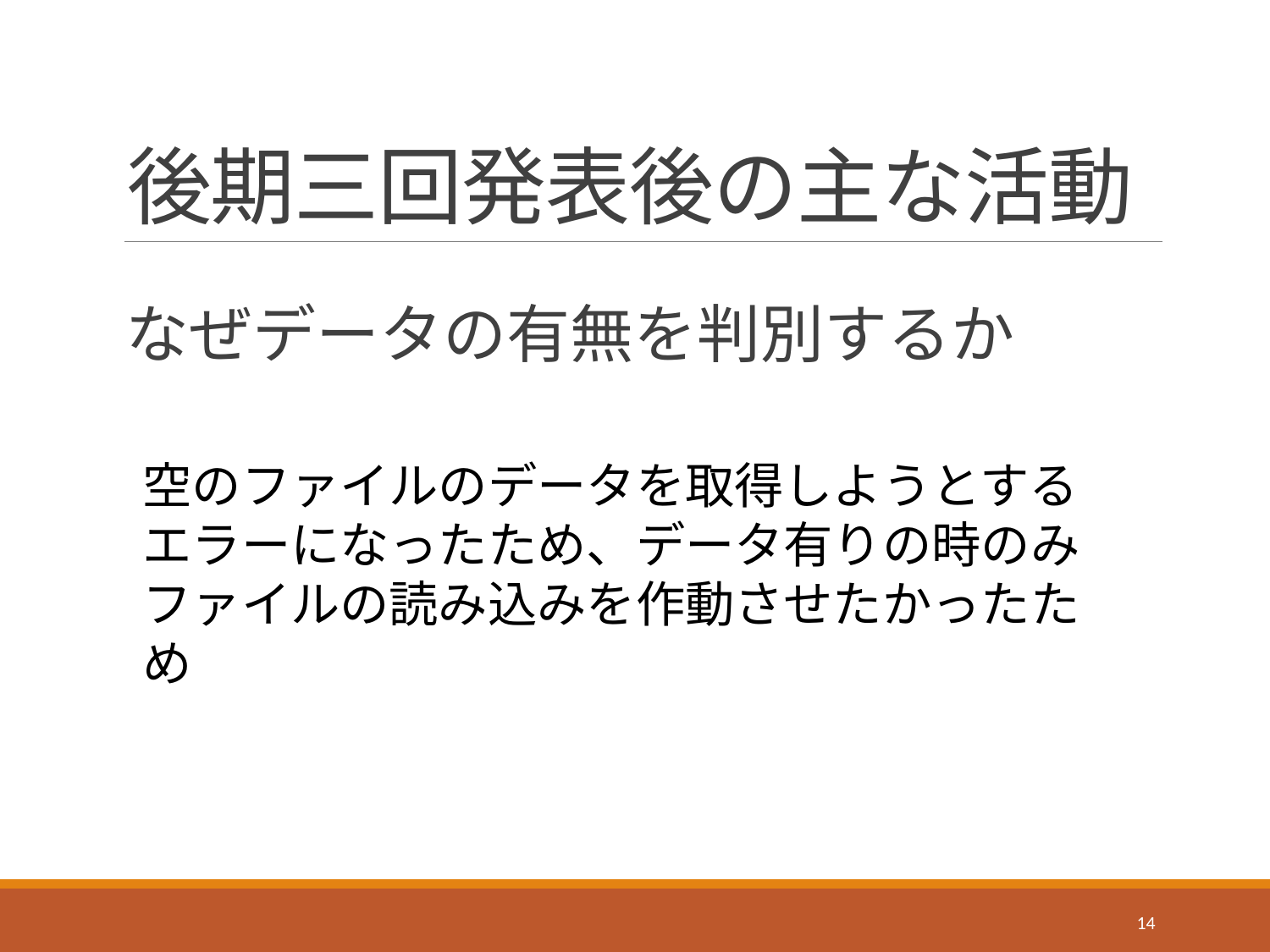

# 後期三回発表後の主な活動
なぜデータの有無を判別するか

空のファイルのデータを取得しようとするエラーになったため、データ有りの時のみファイルの読み込みを作動させたかったため
14